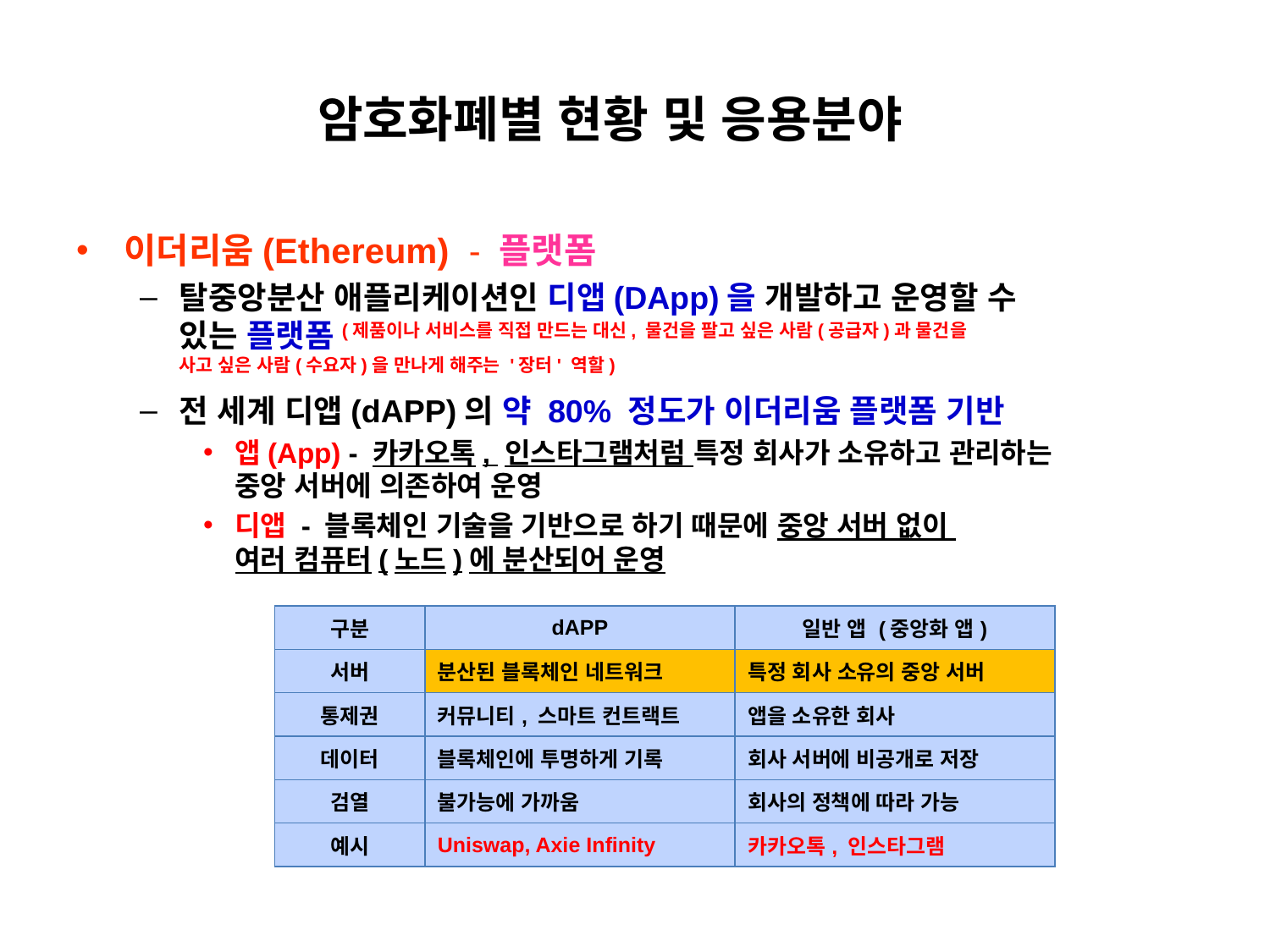

# 암호화폐별 현황 및 응용분야
이더리움(Ethereum)  - 플랫폼
탈중앙분산 애플리케이션인 디앱(DApp)을 개발하고 운영할 수
있는 플랫폼(제품이나 서비스를 직접 만드는 대신, 물건을 팔고 싶은 사람(공급자)과 물건을
사고 싶은 사람(수요자)을 만나게 해주는 '장터' 역할)
전 세계 디앱(dAPP)의 약 80% 정도가 이더리움 플랫폼 기반
앱(App) - 카카오톡, 인스타그램처럼 특정 회사가 소유하고 관리하는
중앙 서버에 의존하여 운영
디앱 - 블록체인 기술을 기반으로 하기 때문에 중앙 서버 없이
여러 컴퓨터(노드)에 분산되어 운영
| 구분 | dAPP | 일반 앱 (중앙화 앱) |
| --- | --- | --- |
| 서버 | 분산된 블록체인 네트워크 | 특정 회사 소유의 중앙 서버 |
| 통제권 | 커뮤니티, 스마트 컨트랙트 | 앱을 소유한 회사 |
| 데이터 | 블록체인에 투명하게 기록 | 회사 서버에 비공개로 저장 |
| 검열 | 불가능에 가까움 | 회사의 정책에 따라 가능 |
| 예시 | Uniswap, Axie Infinity | 카카오톡, 인스타그램 |